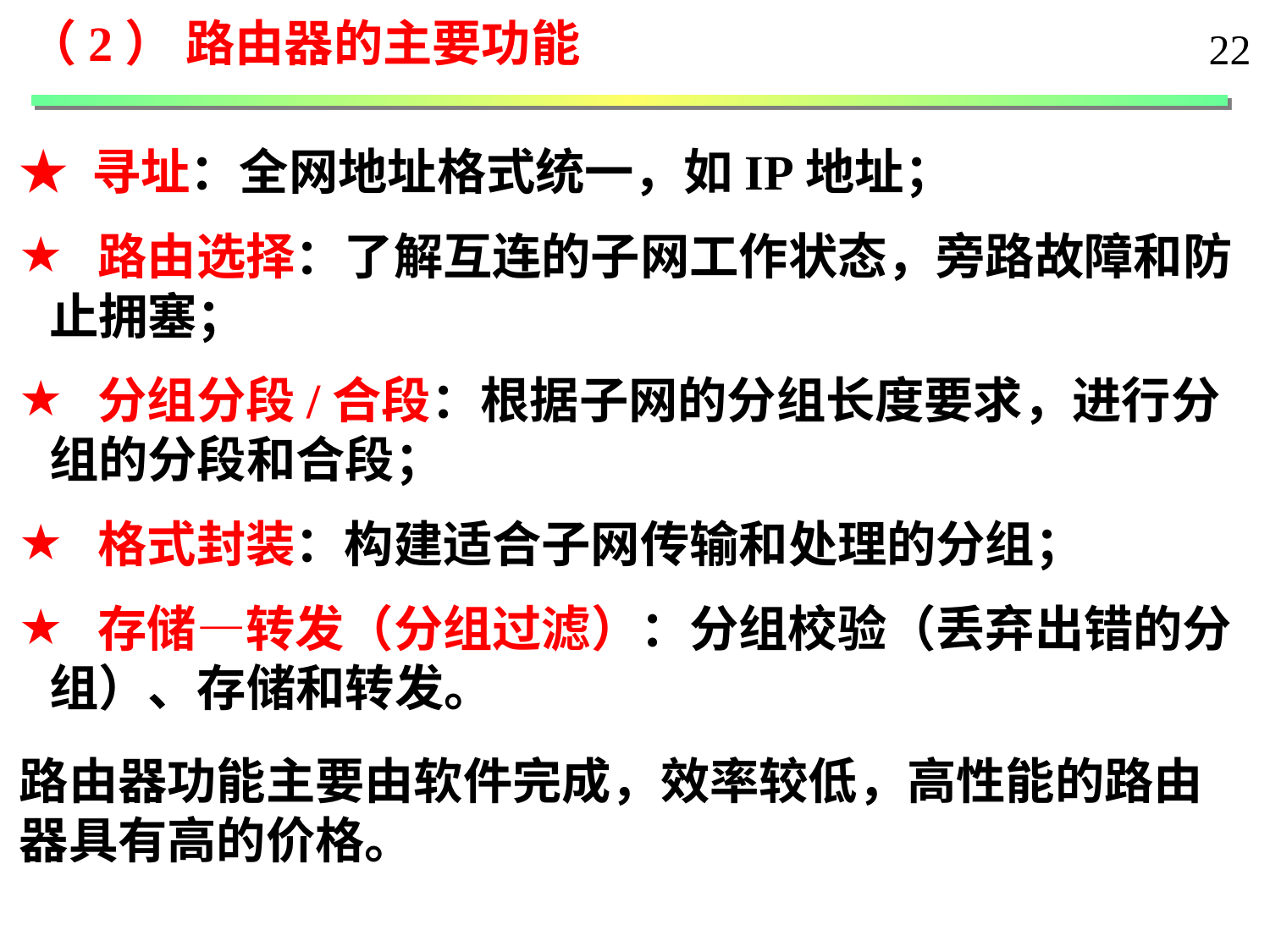

（2） 路由器的主要功能
22

★ 寻址：全网地址格式统一，如IP地址；

  路由选择：了解互连的子网工作状态，旁路故障和防止拥塞；

  分组分段/合段：根据子网的分组长度要求，进行分组的分段和合段；

  格式封装：构建适合子网传输和处理的分组；

  存储—转发（分组过滤）：分组校验（丢弃出错的分组）、存储和转发。

路由器功能主要由软件完成，效率较低，高性能的路由器具有高的价格。